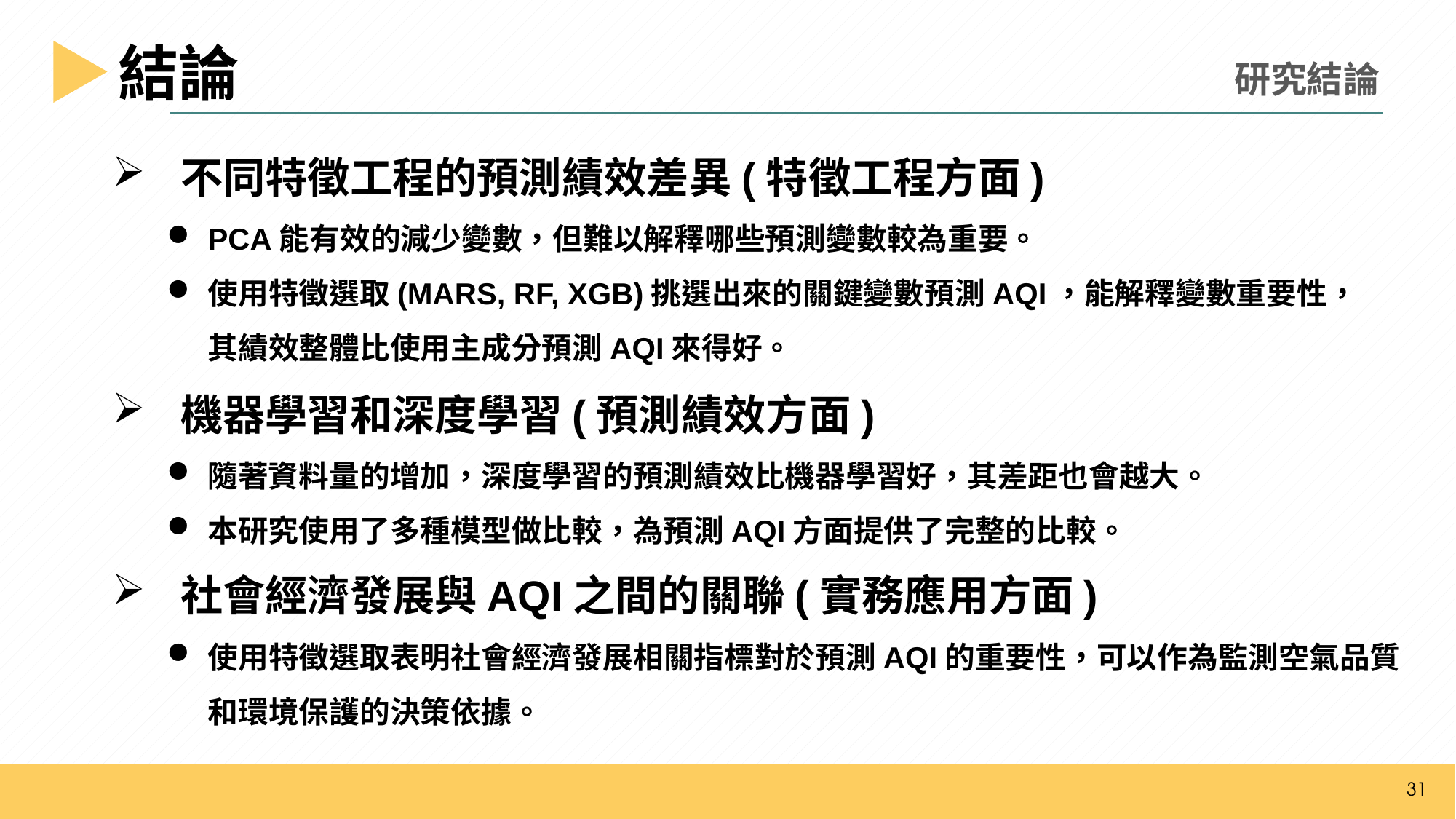

結論

研究結論
不同特徵工程的預測績效差異(特徵工程方面)
PCA能有效的減少變數，但難以解釋哪些預測變數較為重要。
使用特徵選取(MARS, RF, XGB)挑選出來的關鍵變數預測AQI，能解釋變數重要性，其績效整體比使用主成分預測AQI來得好。
機器學習和深度學習(預測績效方面)
隨著資料量的增加，深度學習的預測績效比機器學習好，其差距也會越大。
本研究使用了多種模型做比較，為預測AQI方面提供了完整的比較。
社會經濟發展與AQI之間的關聯(實務應用方面)
使用特徵選取表明社會經濟發展相關指標對於預測AQI的重要性，可以作為監測空氣品質和環境保護的決策依據。

31